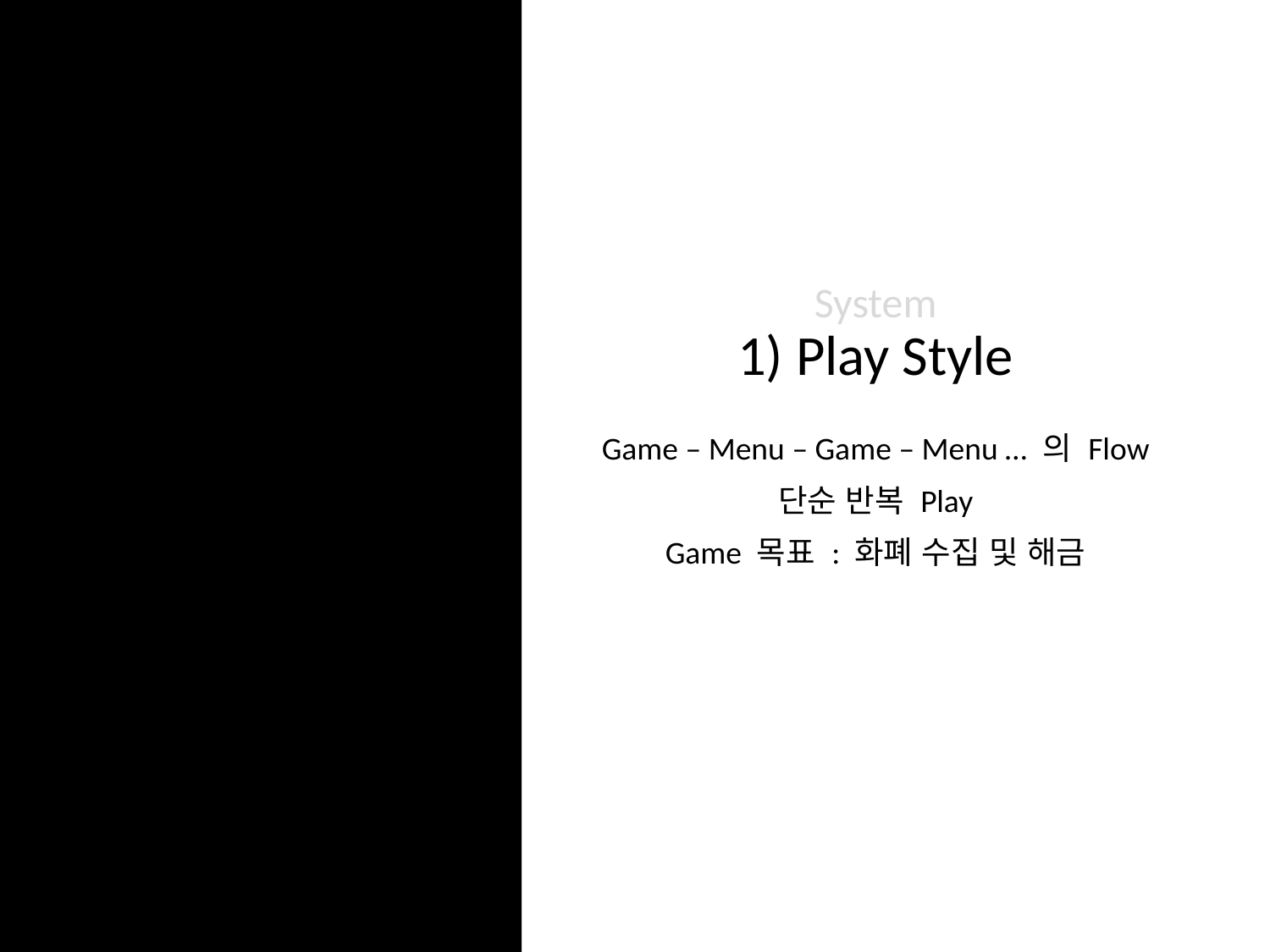

# System 1) Play Style
Game – Menu – Game – Menu … 의 Flow
단순 반복 Play
Game 목표 : 화폐 수집 및 해금